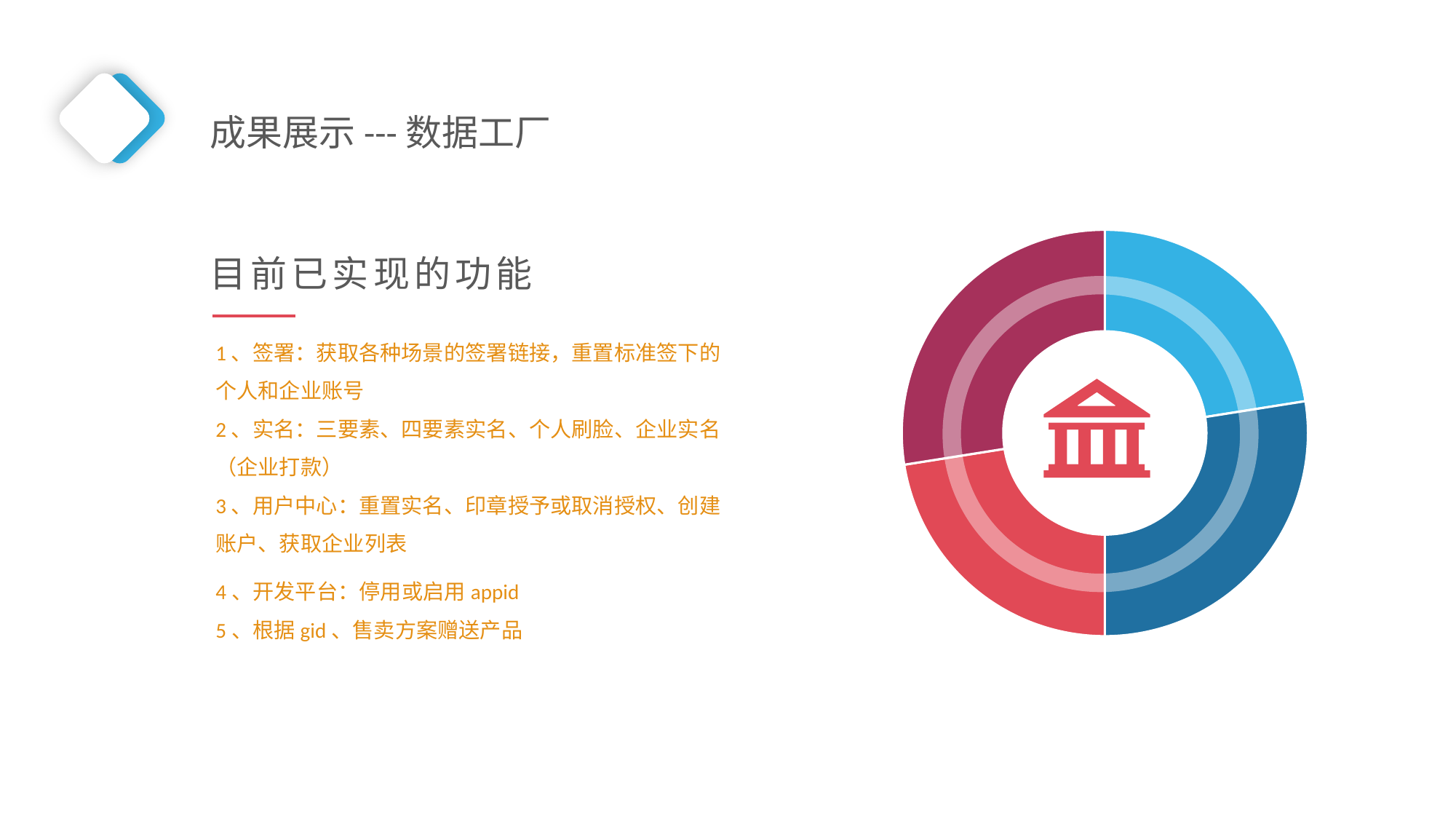

成果展示---数据工厂

### Chart

| Category | 销售额 |
|---|---|
| 第一季度 | 45.0 |
| 第二季度 | 55.0 |
| 第三季度 | 45.0 |
| 第四季度 | 55.0 |
目前已实现的功能

1、签署：获取各种场景的签署链接，重置标准签下的个人和企业账号
2、实名：三要素、四要素实名、个人刷脸、企业实名（企业打款）
3、用户中心：重置实名、印章授予或取消授权、创建账户、获取企业列表

4、开发平台：停用或启用appid
5、根据gid、售卖方案赠送产品